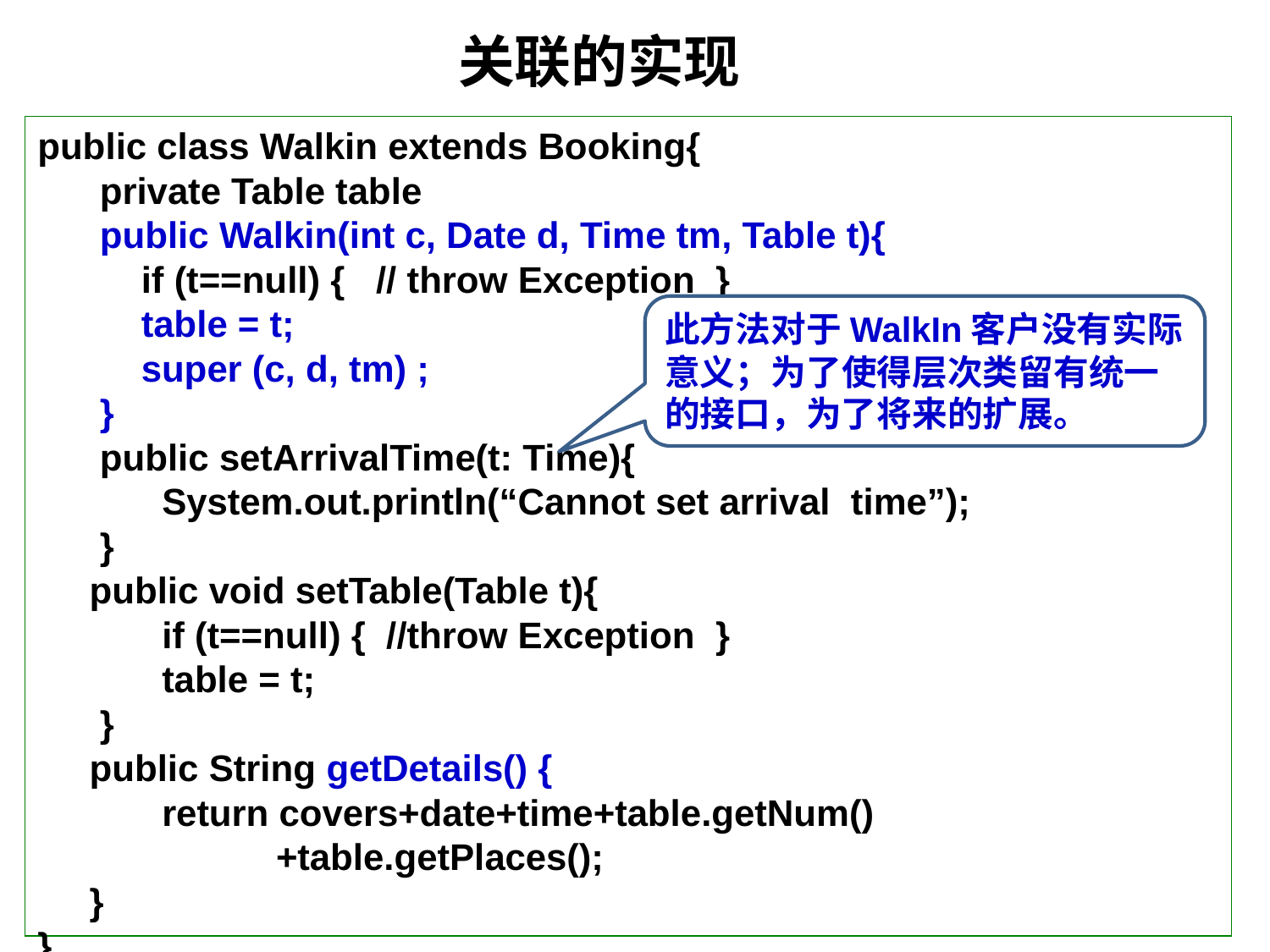

# 关联的实现
public class Walkin extends Booking{
      private Table table
      public Walkin(int c, Date d, Time tm, Table t){
          if (t==null) {   // throw Exception  }
          table = t;
          super (c, d, tm) ;
      }
      public setArrivalTime(t: Time){
            System.out.println(“Cannot set arrival  time”);
      }
     public void setTable(Table t){
            if (t==null) {  //throw Exception  }
            table = t;
      }
     public String getDetails() {
            return covers+date+time+table.getNum()
                       +table.getPlaces();
     }
}
此方法对于WalkIn客户没有实际意义；为了使得层次类留有统一的接口，为了将来的扩展。